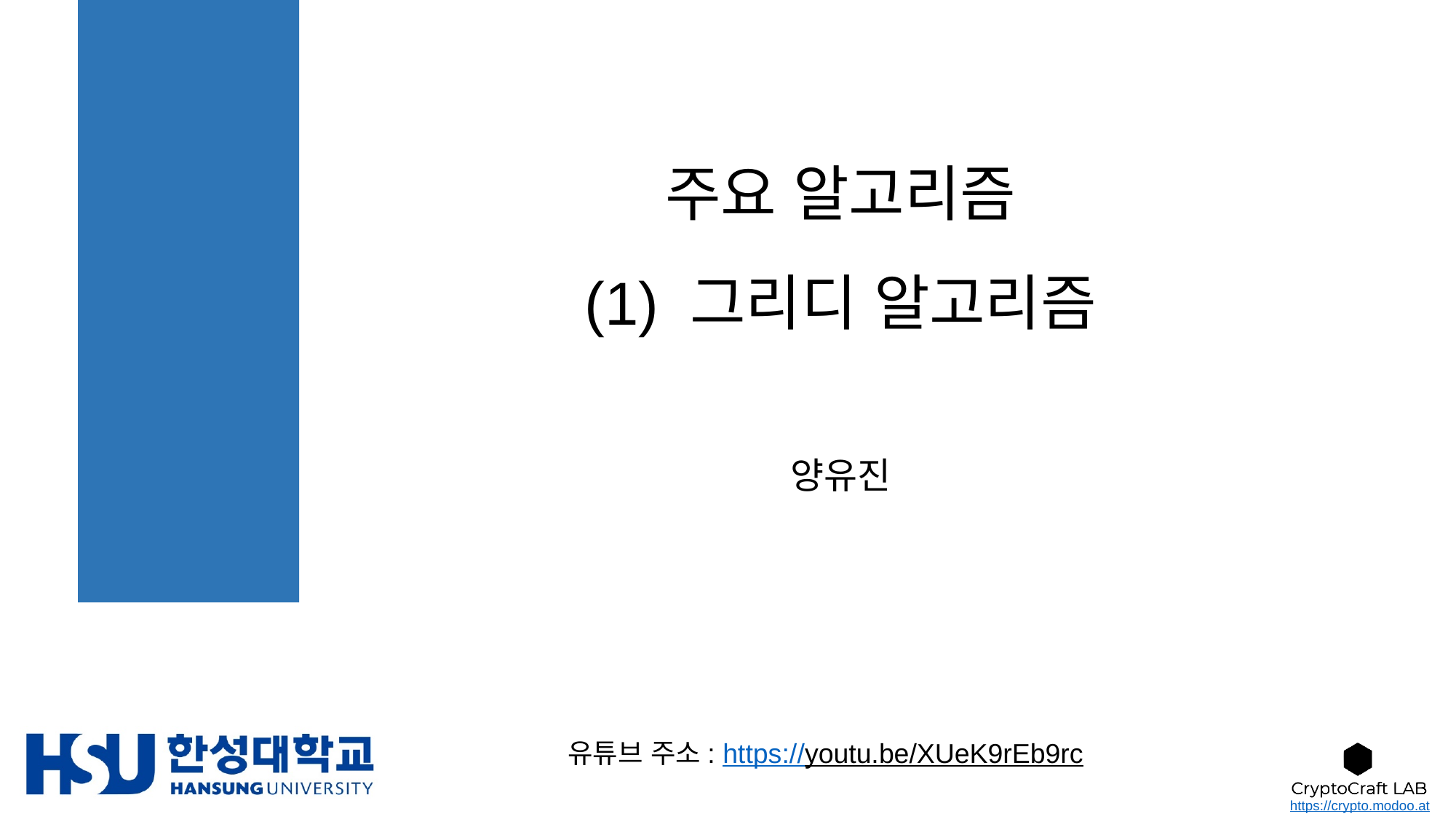

주요 알고리즘
(1) 그리디 알고리즘
양유진
유튜브 주소: https://youtu.be/XUeK9rEb9rc